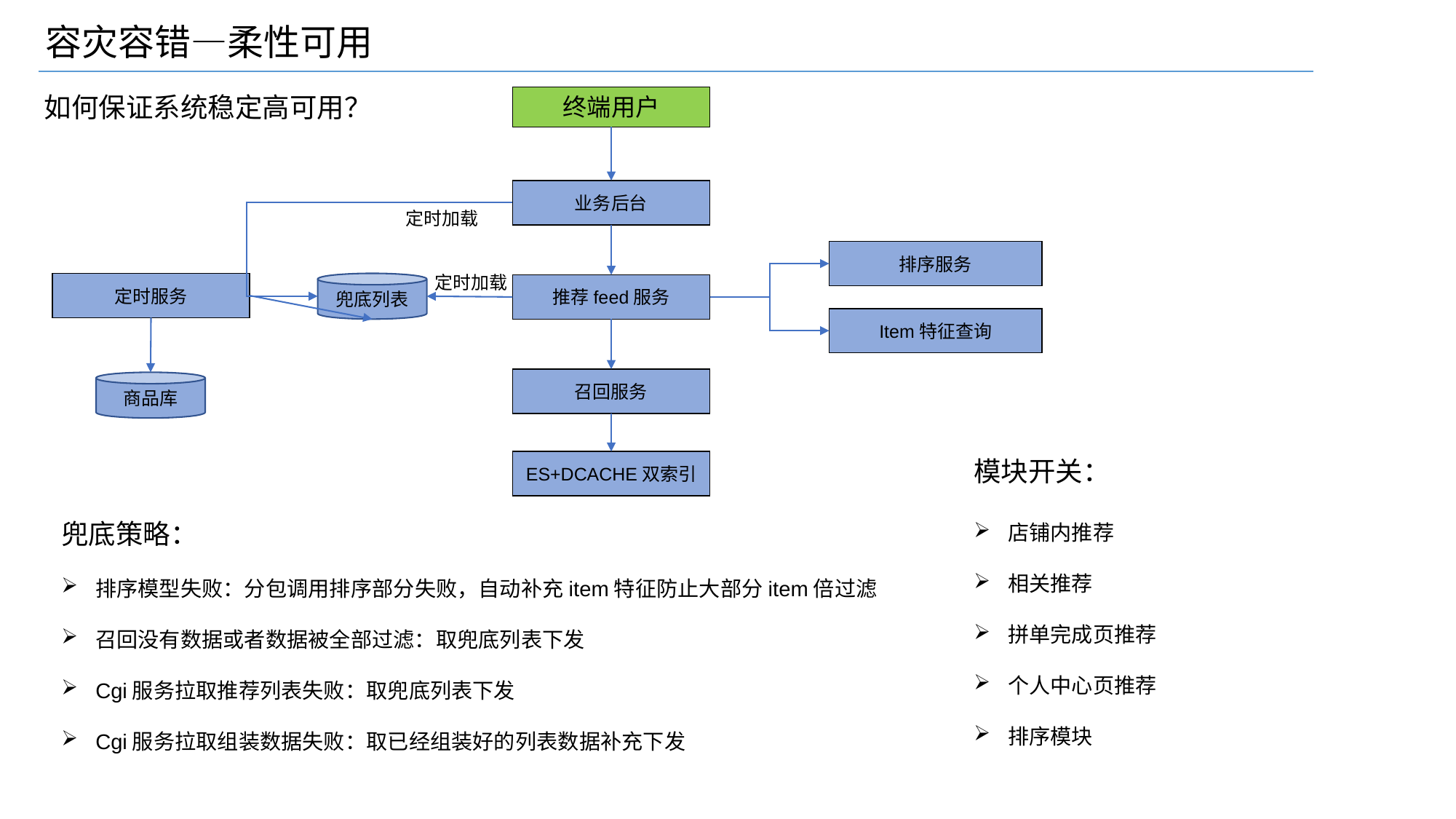

容灾容错—柔性可用
如何保证系统稳定高可用？
终端用户
业务后台
定时加载
排序服务
定时加载
兜底列表
定时服务
推荐feed服务
Item特征查询
召回服务
商品库
模块开关：

店铺内推荐

相关推荐

拼单完成页推荐

个人中心页推荐

排序模块
ES+DCACHE双索引
兜底策略：

排序模型失败：分包调用排序部分失败，自动补充item特征防止大部分item倍过滤

召回没有数据或者数据被全部过滤：取兜底列表下发

Cgi服务拉取推荐列表失败：取兜底列表下发

Cgi服务拉取组装数据失败：取已经组装好的列表数据补充下发